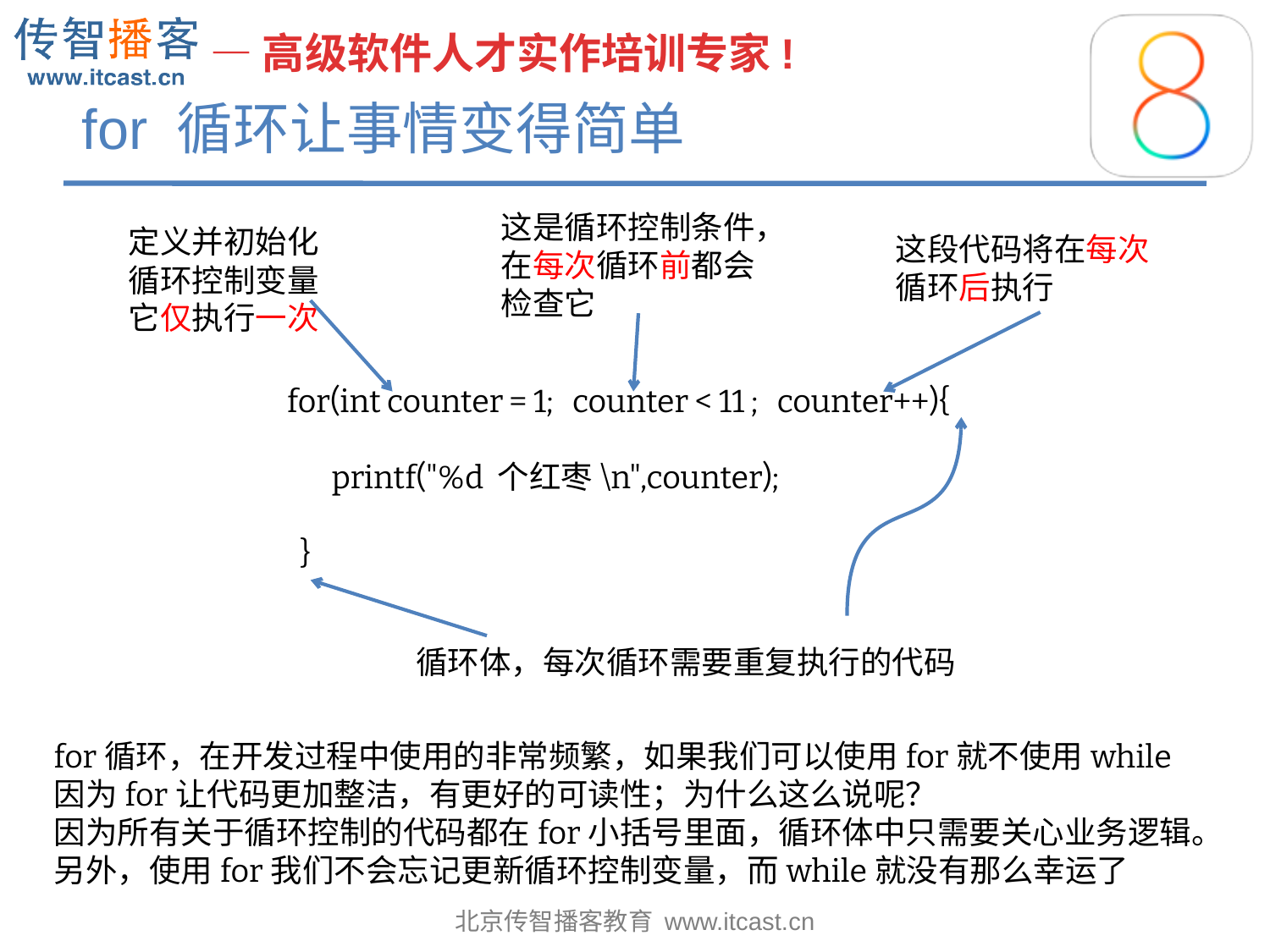

# for 循环让事情变得简单
这是循环控制条件，
在每次循环前都会
检查它
定义并初始化
循环控制变量
它仅执行一次
这段代码将在每次
循环后执行
 for(int counter = 1;   counter < 11 ;   counter++){

        printf("%d 个红枣\n",counter);

   }
循环体，每次循环需要重复执行的代码
for循环，在开发过程中使用的非常频繁，如果我们可以使用for就不使用while
因为for让代码更加整洁，有更好的可读性；为什么这么说呢？
因为所有关于循环控制的代码都在for小括号里面，循环体中只需要关心业务逻辑。
另外，使用for我们不会忘记更新循环控制变量，而while就没有那么幸运了